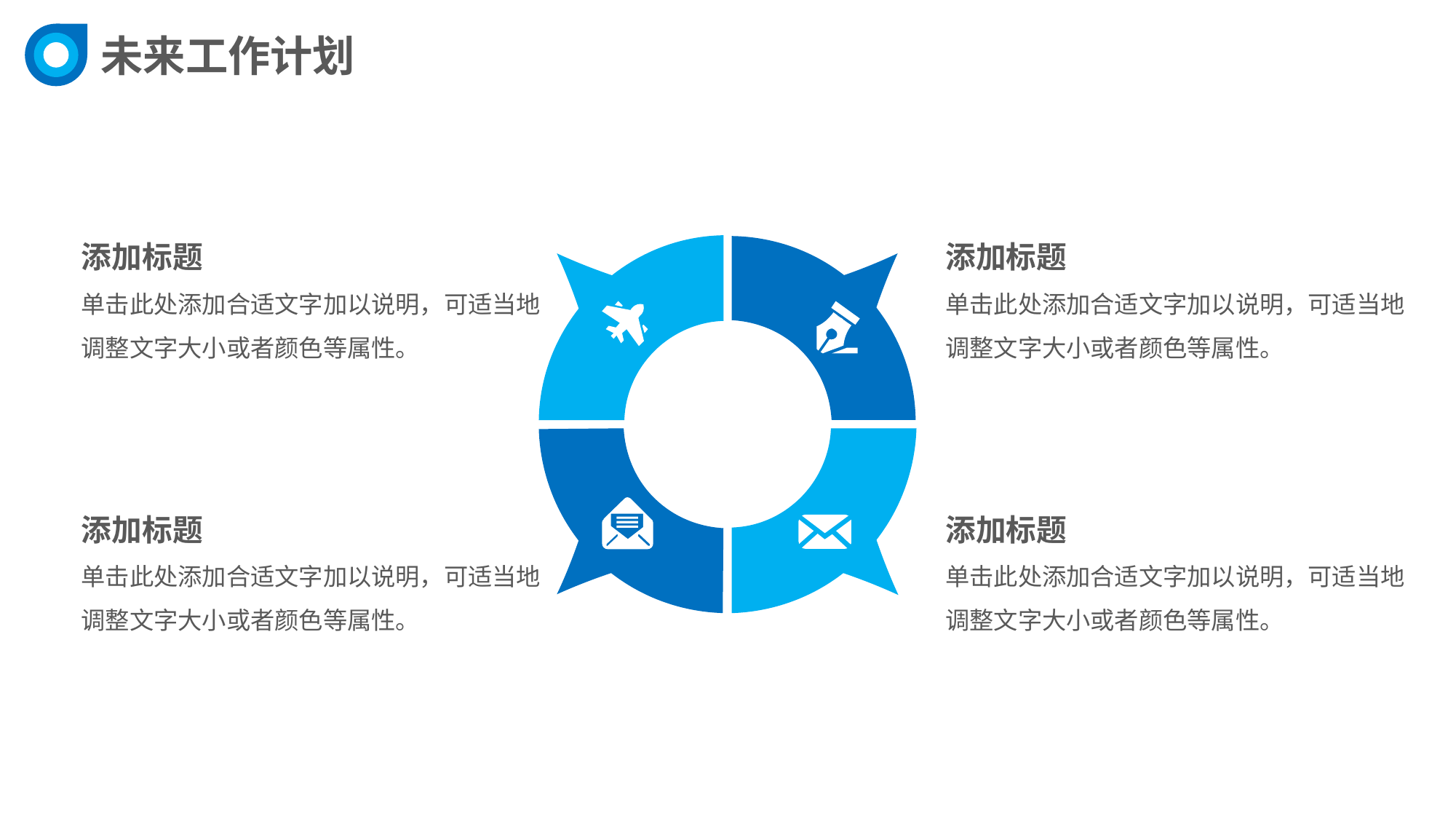

未来工作计划

添加标题
单击此处添加合适文字加以说明，可适当地调整文字大小或者颜色等属性。
添加标题
单击此处添加合适文字加以说明，可适当地调整文字大小或者颜色等属性。
添加标题
单击此处添加合适文字加以说明，可适当地调整文字大小或者颜色等属性。
添加标题
单击此处添加合适文字加以说明，可适当地调整文字大小或者颜色等属性。